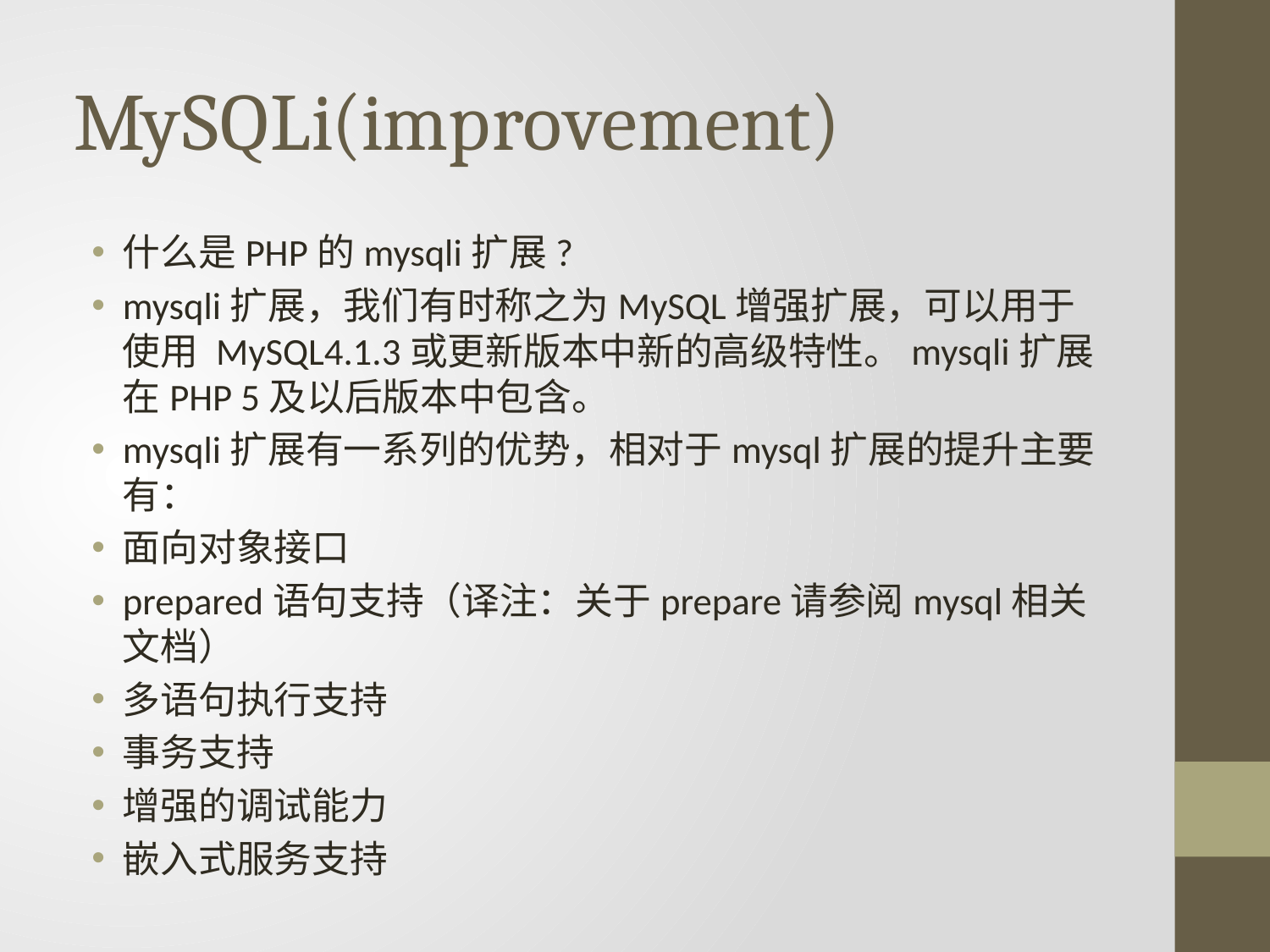

# MySQLi(improvement)
什么是PHP的mysqli扩展?
mysqli扩展，我们有时称之为MySQL增强扩展，可以用于使用 MySQL4.1.3或更新版本中新的高级特性。mysqli扩展在PHP 5及以后版本中包含。
mysqli扩展有一系列的优势，相对于mysql扩展的提升主要有：
面向对象接口
prepared语句支持（译注：关于prepare请参阅mysql相关文档）
多语句执行支持
事务支持
增强的调试能力
嵌入式服务支持